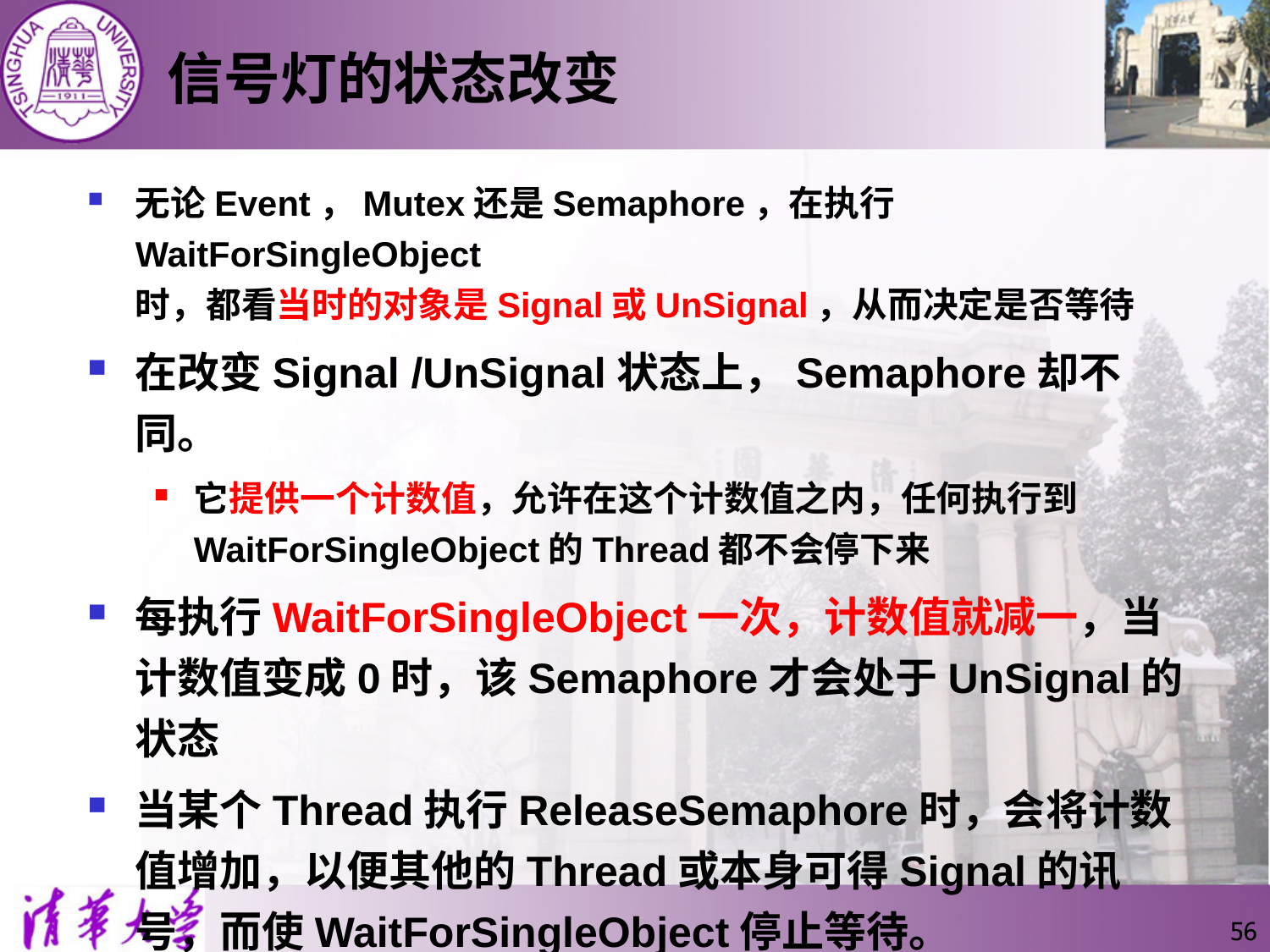

# 信号灯的状态改变
无论Event，Mutex还是Semaphore，在执行WaitForSingleObject
时，都看当时的对象是Signal或UnSignal，从而决定是否等待
在改变Signal /UnSignal状态上，Semaphore却不同。
它提供一个计数值，允许在这个计数值之内，任何执行到WaitForSingleObject的Thread都不会停下来
每执行WaitForSingleObject一次，计数值就减一，当计数值变成0时，该Semaphore才会处于UnSignal的状态
当某个Thread执行ReleaseSemaphore时，会将计数值增加，以便其他的Thread或本身可得Signal的讯号，而使WaitForSingleObject停止等待。
56